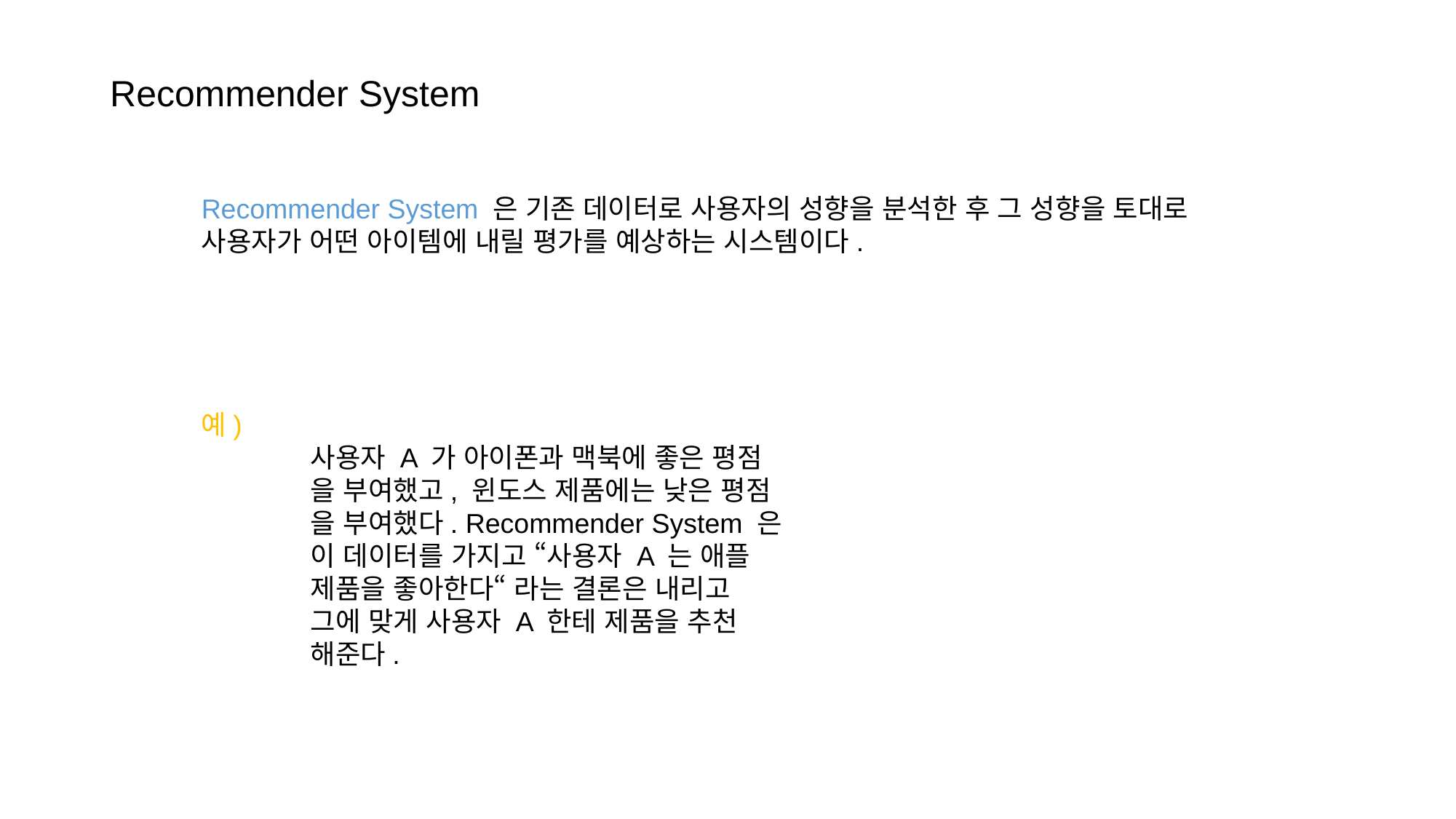

Recommender System

Recommender System 은 기존 데이터로 사용자의 성향을 분석한 후 그 성향을 토대로 사용자가 어떤 아이템에 내릴 평가를 예상하는 시스템이다.
예)
	사용자 A 가 아이폰과 맥북에 좋은 평점	을 부여했고, 윈도스 제품에는 낮은 평점	을 부여했다. Recommender System 은
	이 데이터를 가지고 “사용자 A 는 애플
	제품을 좋아한다“ 라는 결론은 내리고
	그에 맞게 사용자 A 한테 제품을 추천
	해준다.